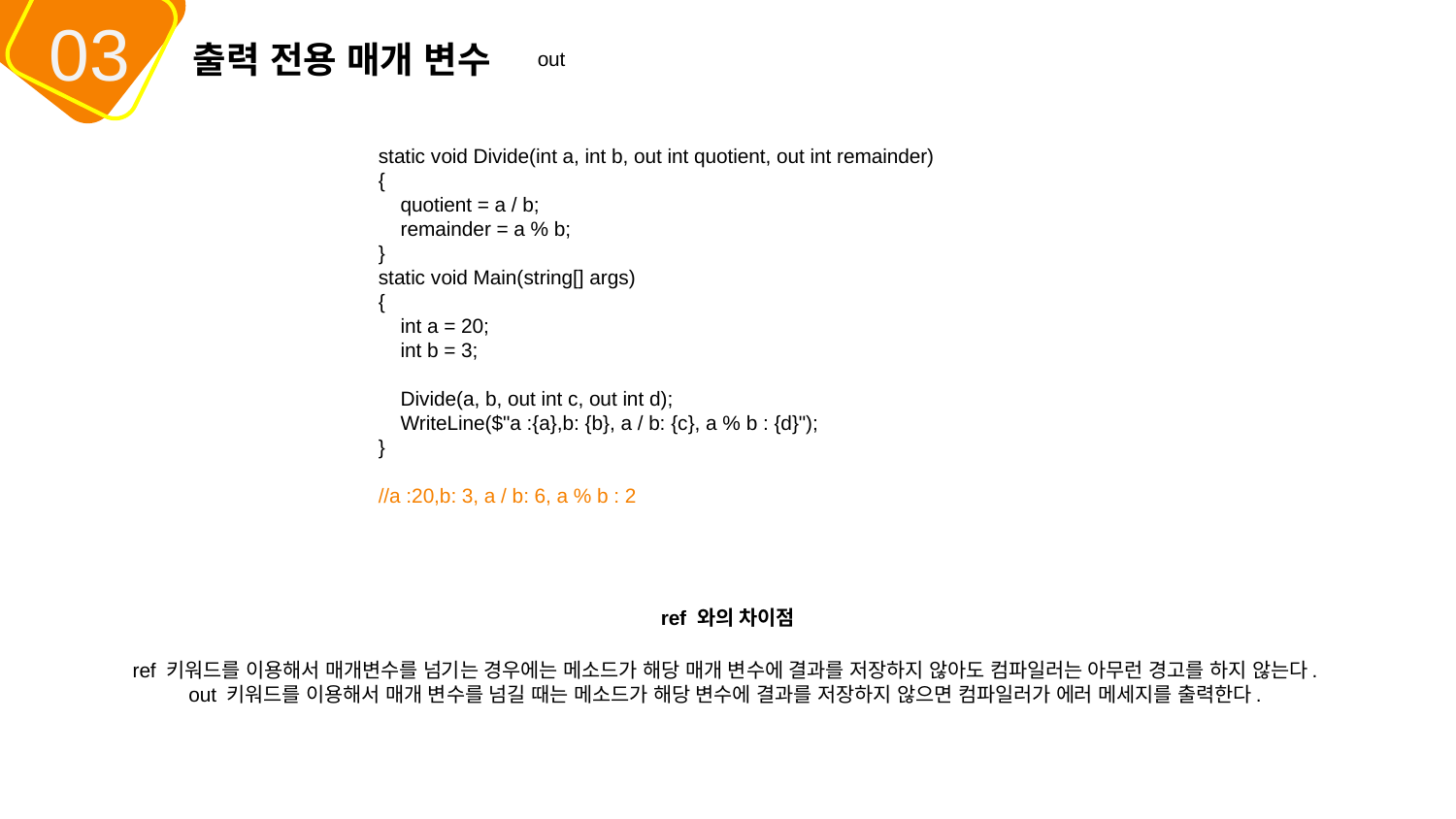

03
출력 전용 매개 변수
out
static void Divide(int a, int b, out int quotient, out int remainder)
{
    quotient = a / b;
    remainder = a % b;
}
static void Main(string[] args)
{
    int a = 20;
    int b = 3;

    Divide(a, b, out int c, out int d);
    WriteLine($"a :{a},b: {b}, a / b: {c}, a % b : {d}");
}

//a :20,b: 3, a / b: 6, a % b : 2
ref 와의 차이점
ref 키워드를 이용해서 매개변수를 넘기는 경우에는 메소드가 해당 매개 변수에 결과를 저장하지 않아도 컴파일러는 아무런 경고를 하지 않는다.
out 키워드를 이용해서 매개 변수를 넘길 때는 메소드가 해당 변수에 결과를 저장하지 않으면 컴파일러가 에러 메세지를 출력한다.